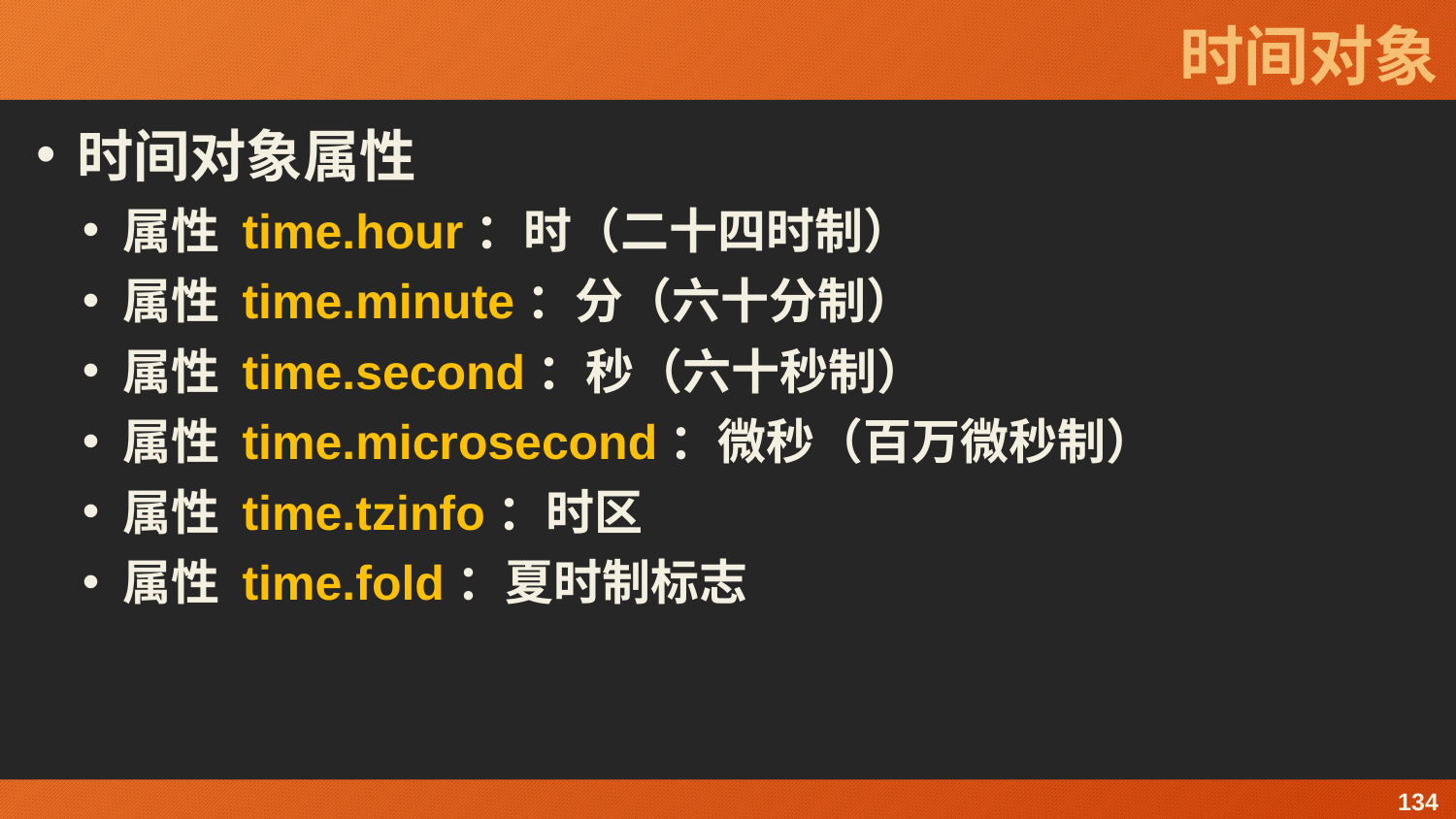

# 时间对象
时间对象属性
属性 time.hour：时（二十四时制）
属性 time.minute：分（六十分制）
属性 time.second：秒（六十秒制）
属性 time.microsecond：微秒（百万微秒制）
属性 time.tzinfo：时区
属性 time.fold：夏时制标志
134